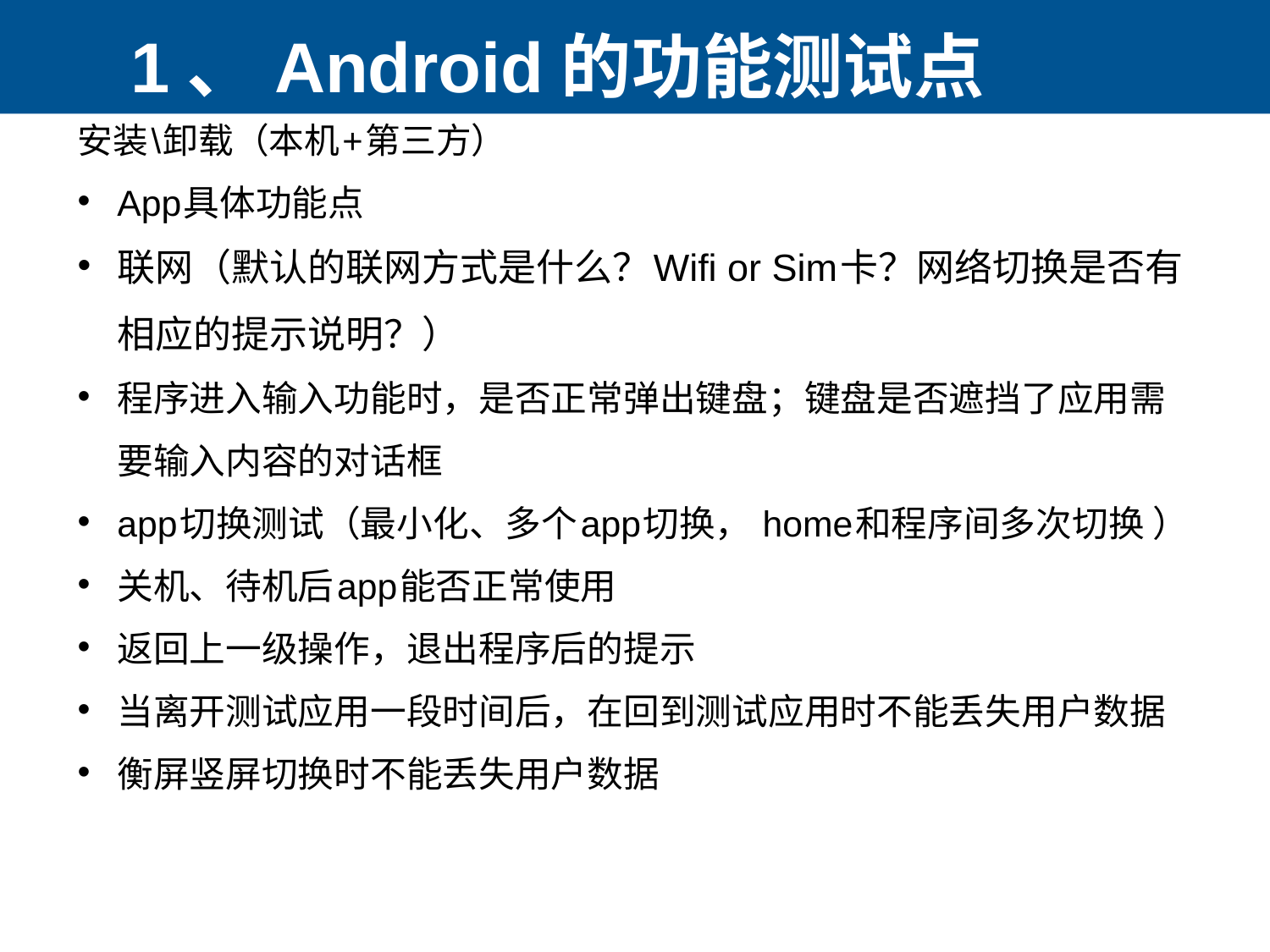

1、Android的功能测试点
安装\卸载（本机+第三方）
App具体功能点
联网（默认的联网方式是什么？Wifi or Sim卡？网络切换是否有相应的提示说明？）
程序进入输入功能时，是否正常弹出键盘；键盘是否遮挡了应用需要输入内容的对话框
app切换测试（最小化、多个app切换， home和程序间多次切换 ）
关机、待机后app能否正常使用
返回上一级操作，退出程序后的提示
当离开测试应用一段时间后，在回到测试应用时不能丢失用户数据
衡屏竖屏切换时不能丢失用户数据